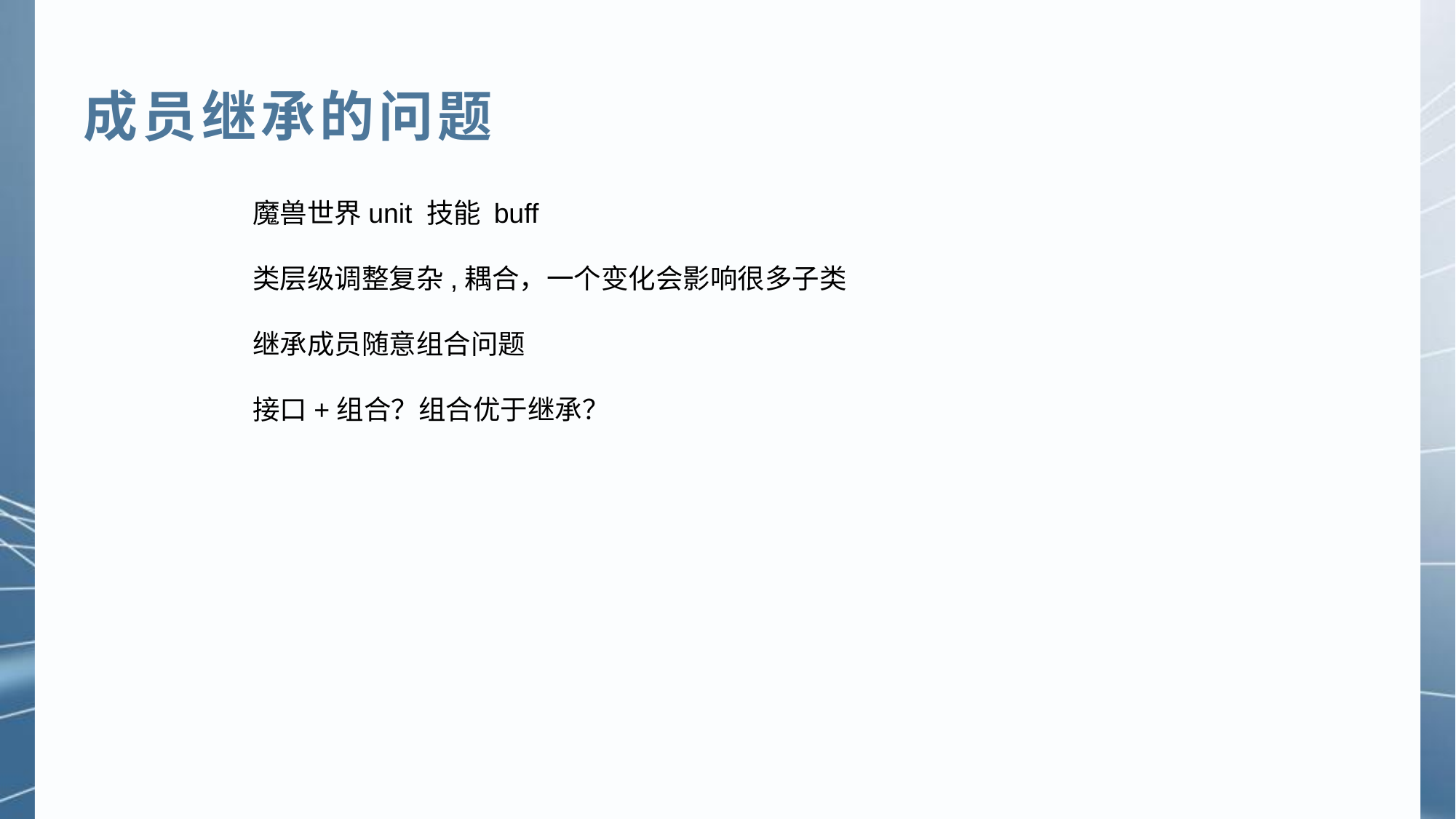

成员继承的问题
魔兽世界unit 技能 buff

类层级调整复杂,耦合，一个变化会影响很多子类

继承成员随意组合问题

接口+组合？组合优于继承？